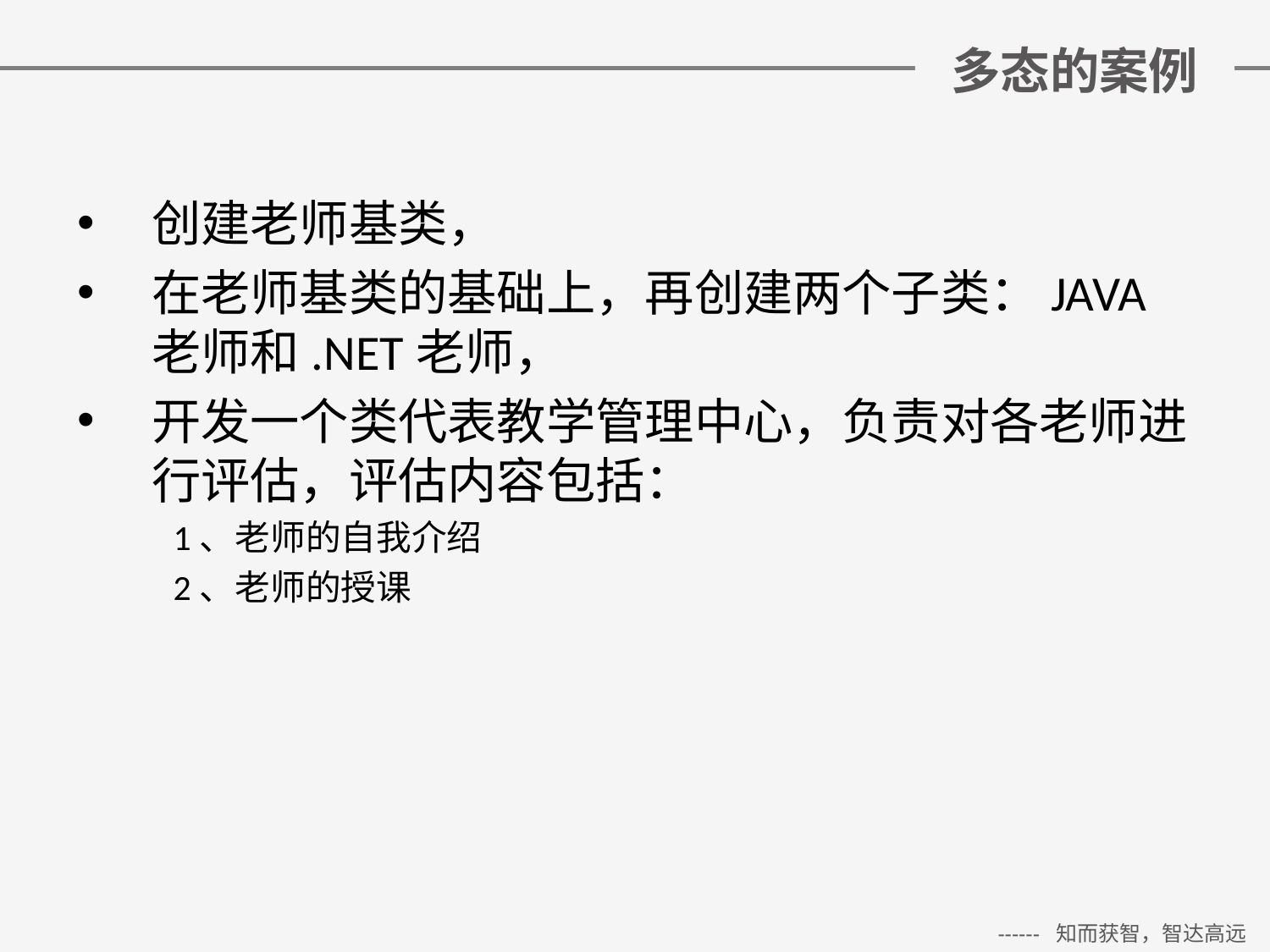

# 多态的案例
创建老师基类，
在老师基类的基础上，再创建两个子类：JAVA老师和.NET老师，
开发一个类代表教学管理中心，负责对各老师进行评估，评估内容包括：
    1、老师的自我介绍
    2、老师的授课